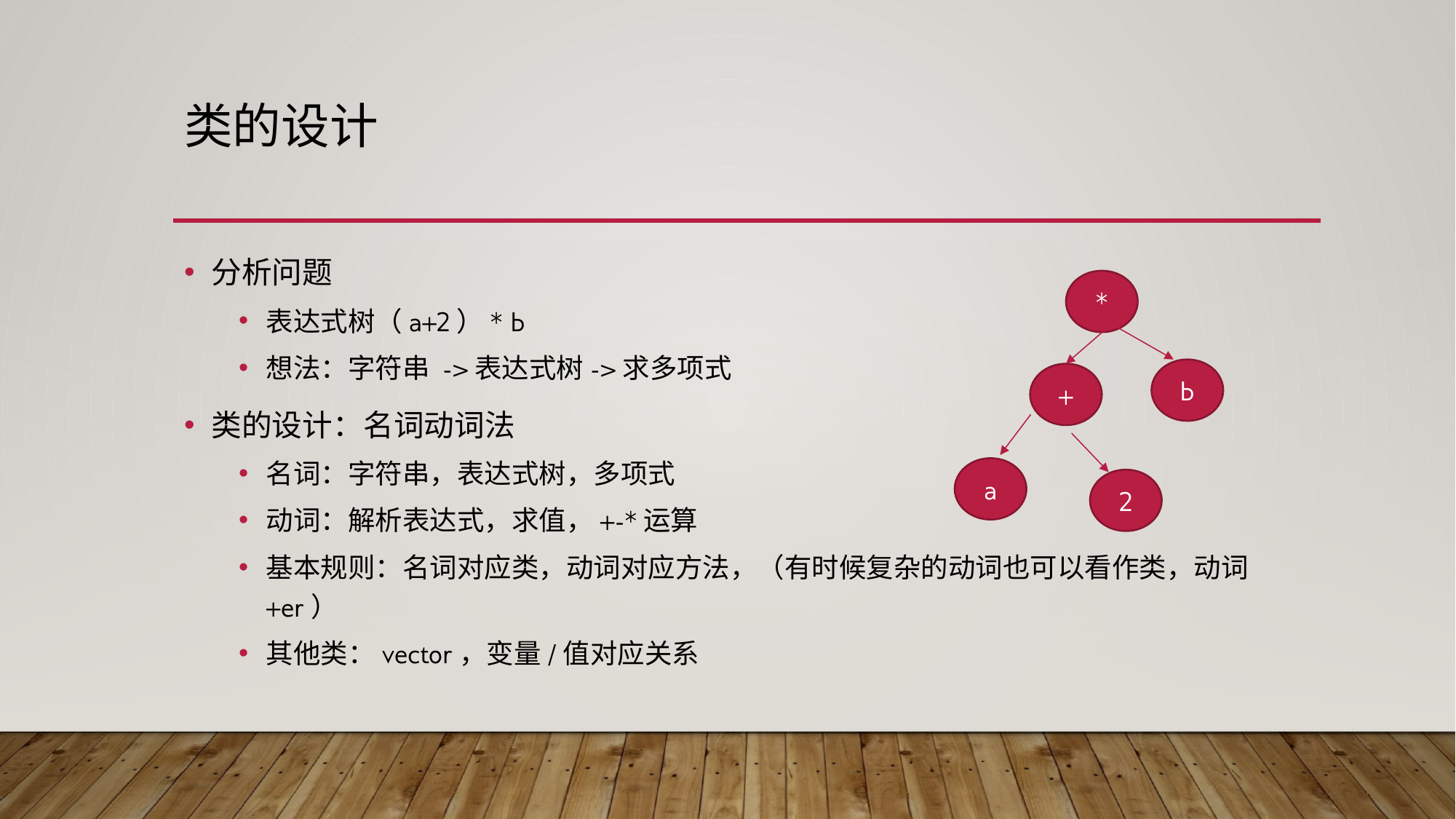

# 类的设计
分析问题
表达式树（a+2）* b
想法：字符串 ->表达式树->求多项式
类的设计：名词动词法
名词：字符串，表达式树，多项式
动词：解析表达式，求值，+-*运算
基本规则：名词对应类，动词对应方法，（有时候复杂的动词也可以看作类，动词 +er）
其他类：vector，变量/值对应关系
*
b
+
a
2